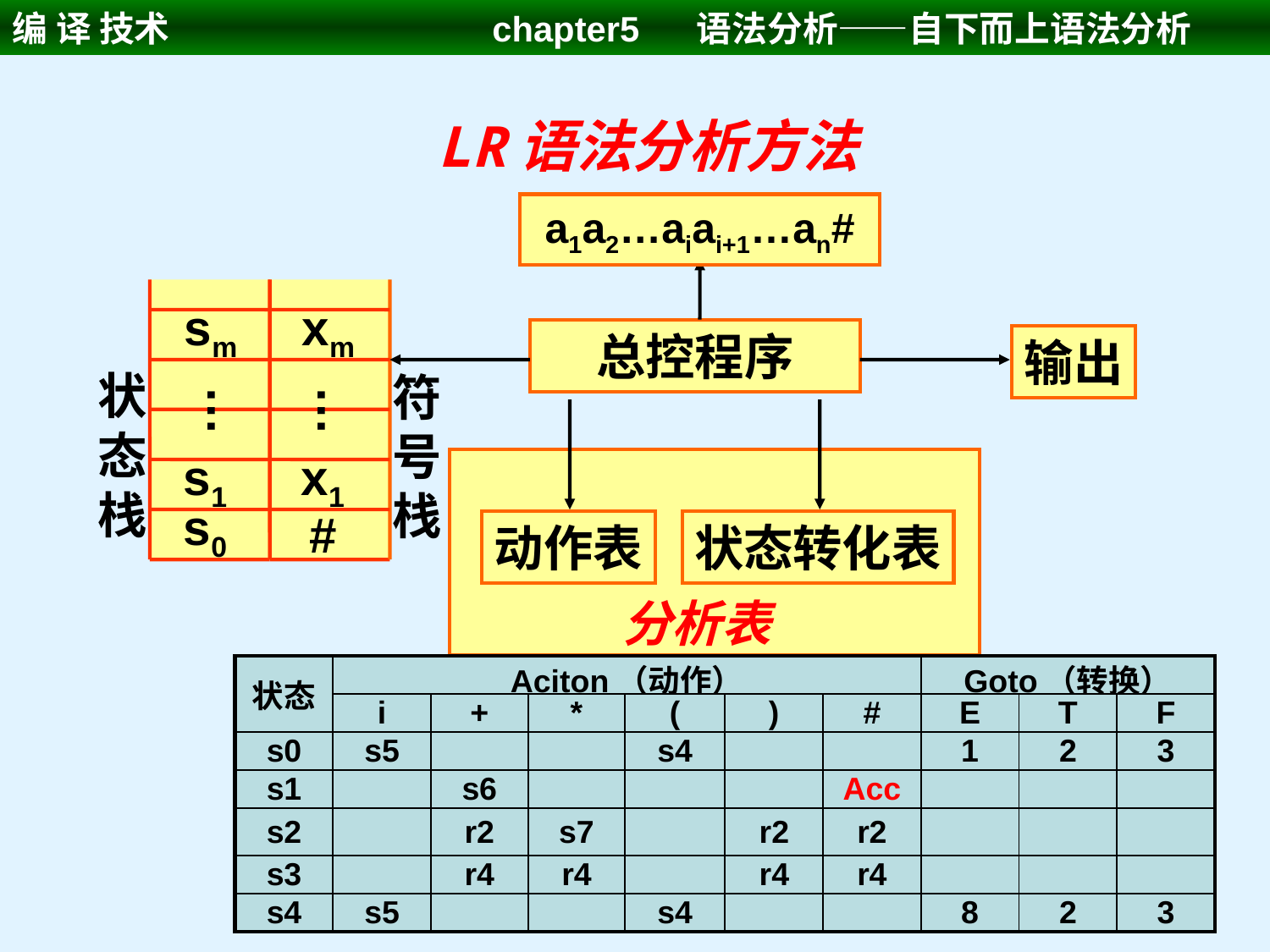

LR语法分析方法
a1a2…aiai+1…an#

sm
状
态
栈
…
s1
s0

xm
符
号
栈
…
x1
#
总控程序
输出

分析表
动作表
状态转化表
| 状态 | Aciton（动作） |  |  |  |  |  | Goto（转换） |  |  |
| --- | --- | --- | --- | --- | --- | --- | --- | --- | --- |
|  | i | + | \* | ( | ) | # | E | T | F |
| s0 | s5 |  |  | s4 |  |  | 1 | 2 | 3 |
| s1 |  | s6 |  |  |  | Acc |  |  |  |
| s2 |  | r2 | s7 |  | r2 | r2 |  |  |  |
| s3 |  | r4 | r4 |  | r4 | r4 |  |  |  |
| s4 | s5 |  |  | s4 |  |  | 8 | 2 | 3 |